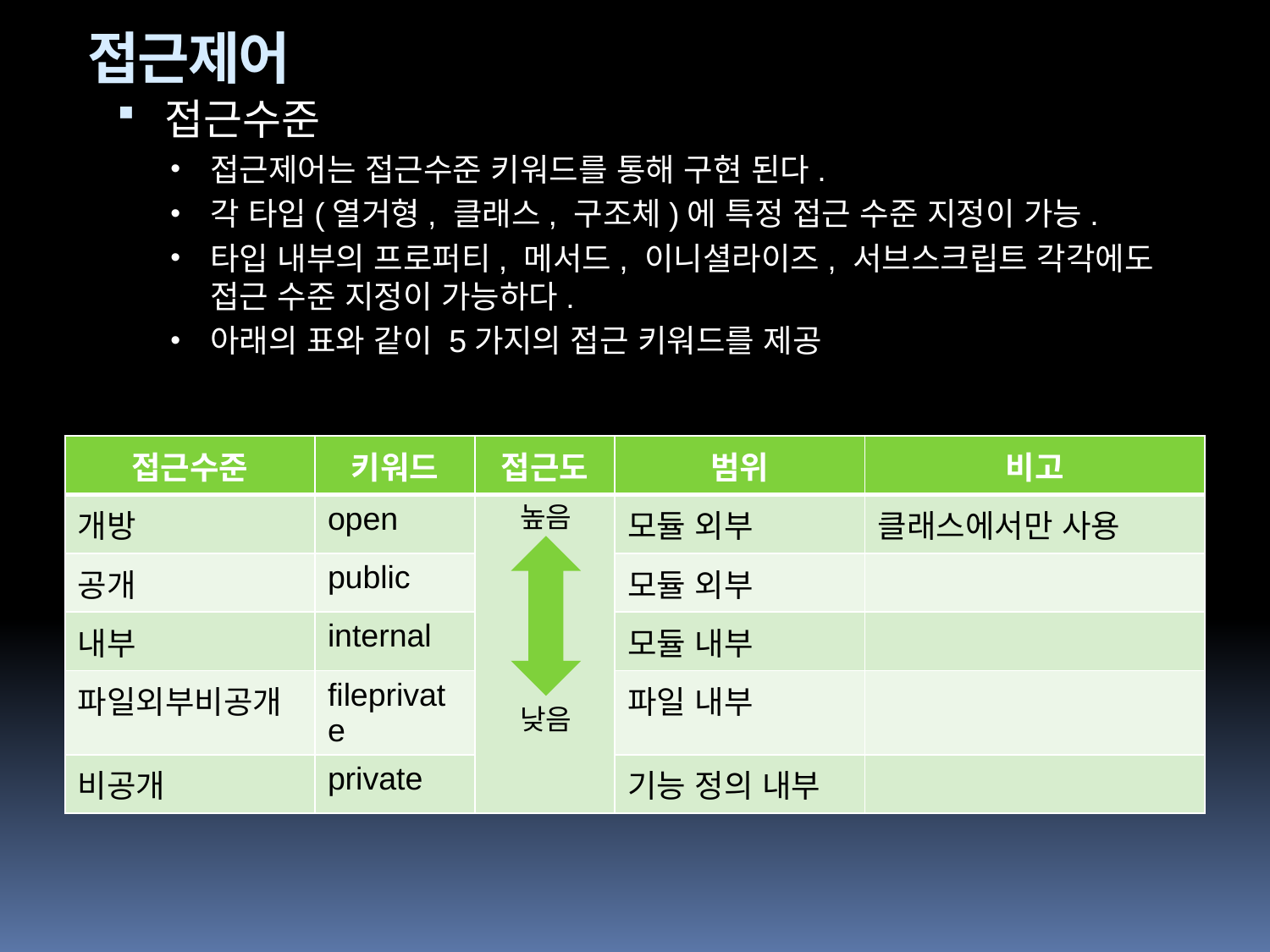

접근제어
접근수준
접근제어는 접근수준 키워드를 통해 구현 된다.
각 타입(열거형, 클래스, 구조체)에 특정 접근 수준 지정이 가능.
타입 내부의 프로퍼티, 메서드, 이니셜라이즈, 서브스크립트 각각에도 접근 수준 지정이 가능하다.
아래의 표와 같이 5가지의 접근 키워드를 제공
| 접근수준 | 키워드 | 접근도 | 범위 | 비고 |
| --- | --- | --- | --- | --- |
| 개방 | open |  | 모듈 외부 | 클래스에서만 사용 |
| 공개 | public |  | 모듈 외부 |  |
| 내부 | internal |  | 모듈 내부 |  |
| 파일외부비공개 | fileprivate |  | 파일 내부 |  |
| 비공개 | private |  | 기능 정의 내부 |  |
높음

낮음